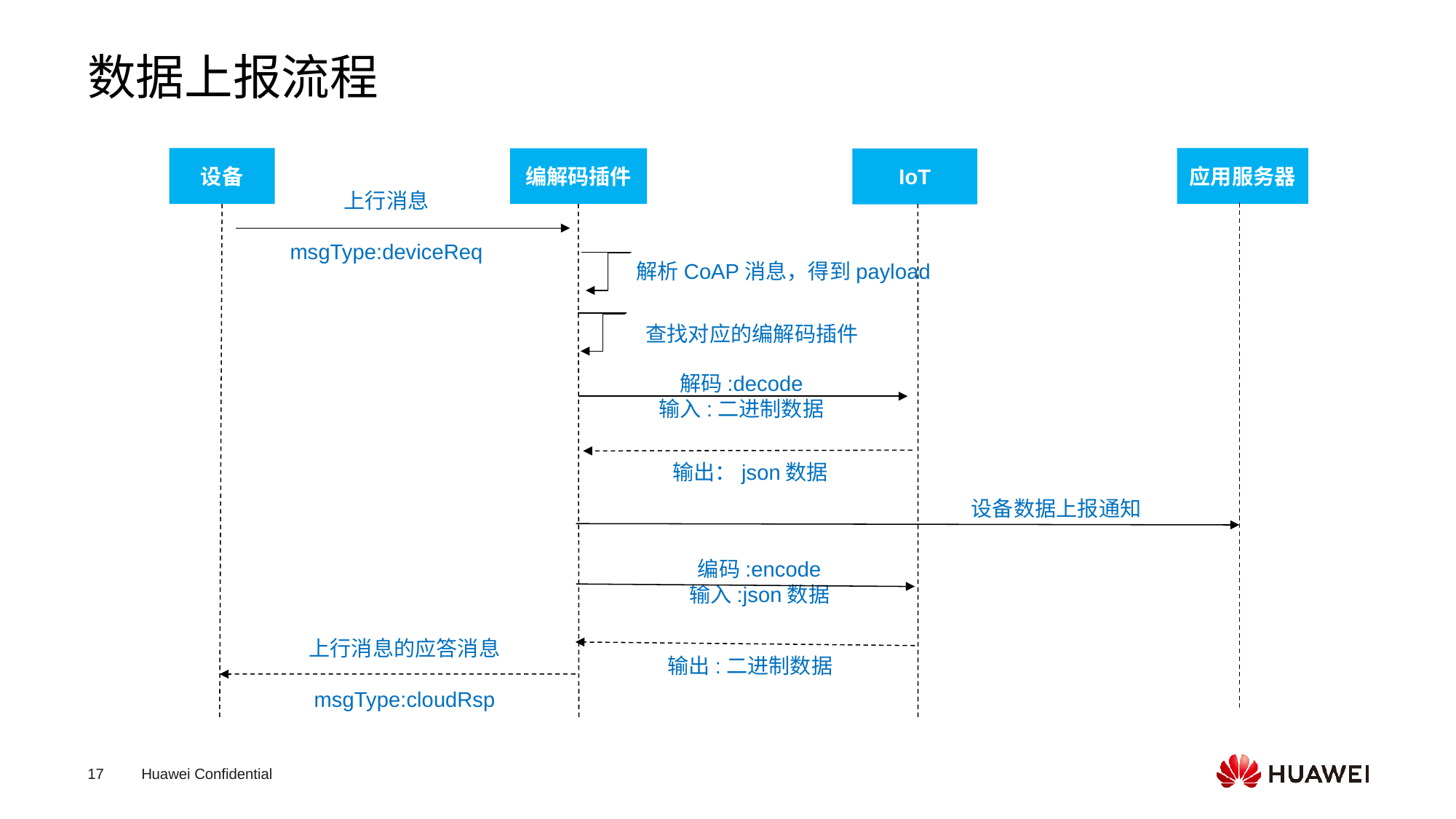

# 数据上报流程
设备
应用服务器
编解码插件
IoT
上行消息

msgType:deviceReq
解析CoAP消息，得到payload
查找对应的编解码插件
解码:decode
输入:二进制数据

输出：json数据
设备数据上报通知
编码:encode
输入:json数据
上行消息的应答消息

msgType:cloudRsp
输出:二进制数据